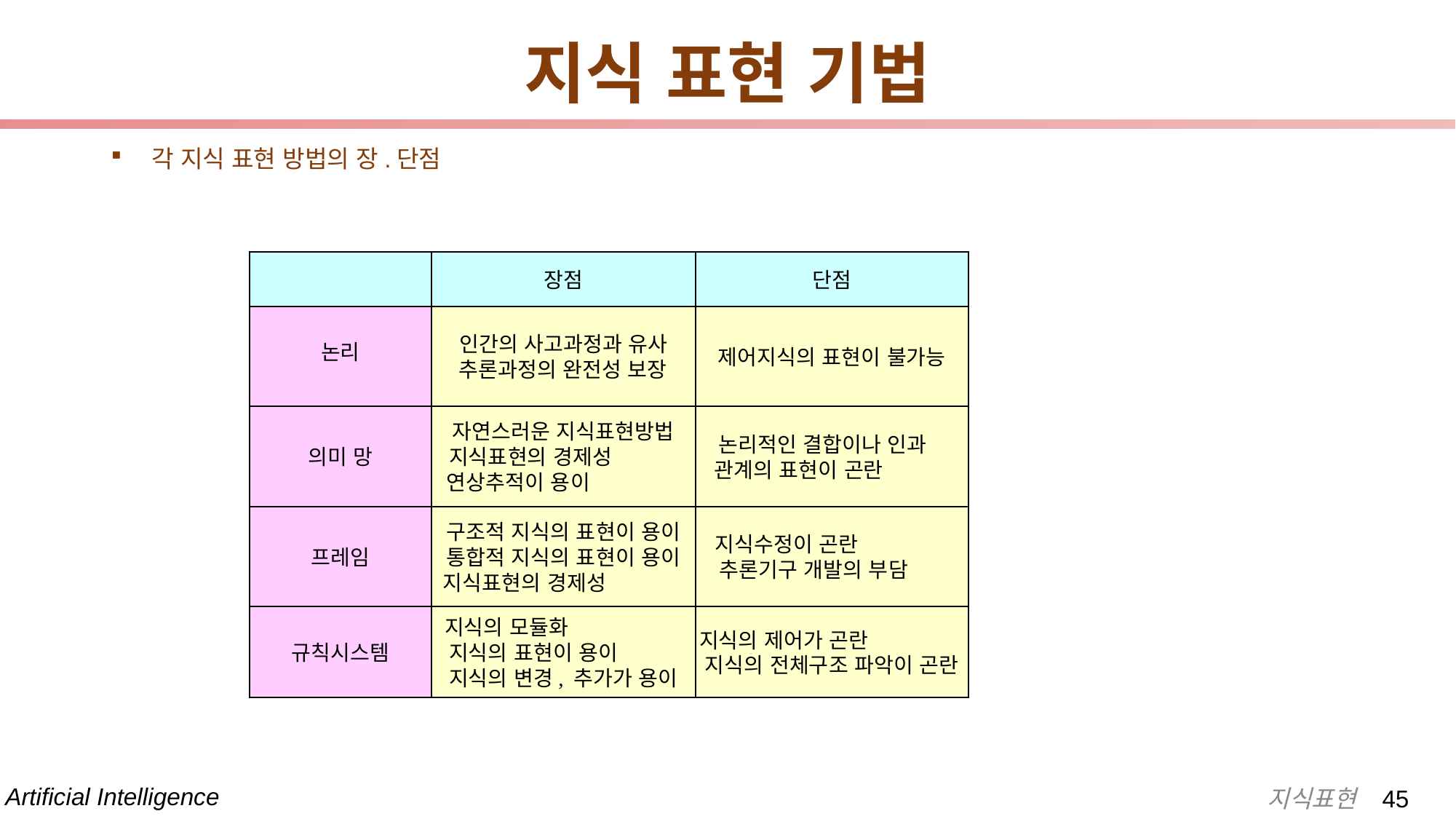

# 지식 표현 기법
각 지식 표현 방법의 장.단점

장점
단점

인간의 사고과정과 유사
 추론과정의 완전성 보장
제어지식의 표현이 불가능
    논리
의미 망
자연스러운 지식표현방법
지식표현의 경제성
연상추적이 용이
논리적인 결합이나 인과
관계의 표현이 곤란
프레임
구조적 지식의 표현이 용이
통합적 지식의 표현이 용이
지식표현의 경제성
지식수정이 곤란
추론기구 개발의 부담
규칙시스템

지식의 모듈화
지식의 표현이 용이
지식의 변경, 추가가 용이

지식의 제어가 곤란
지식의 전체구조 파악이 곤란